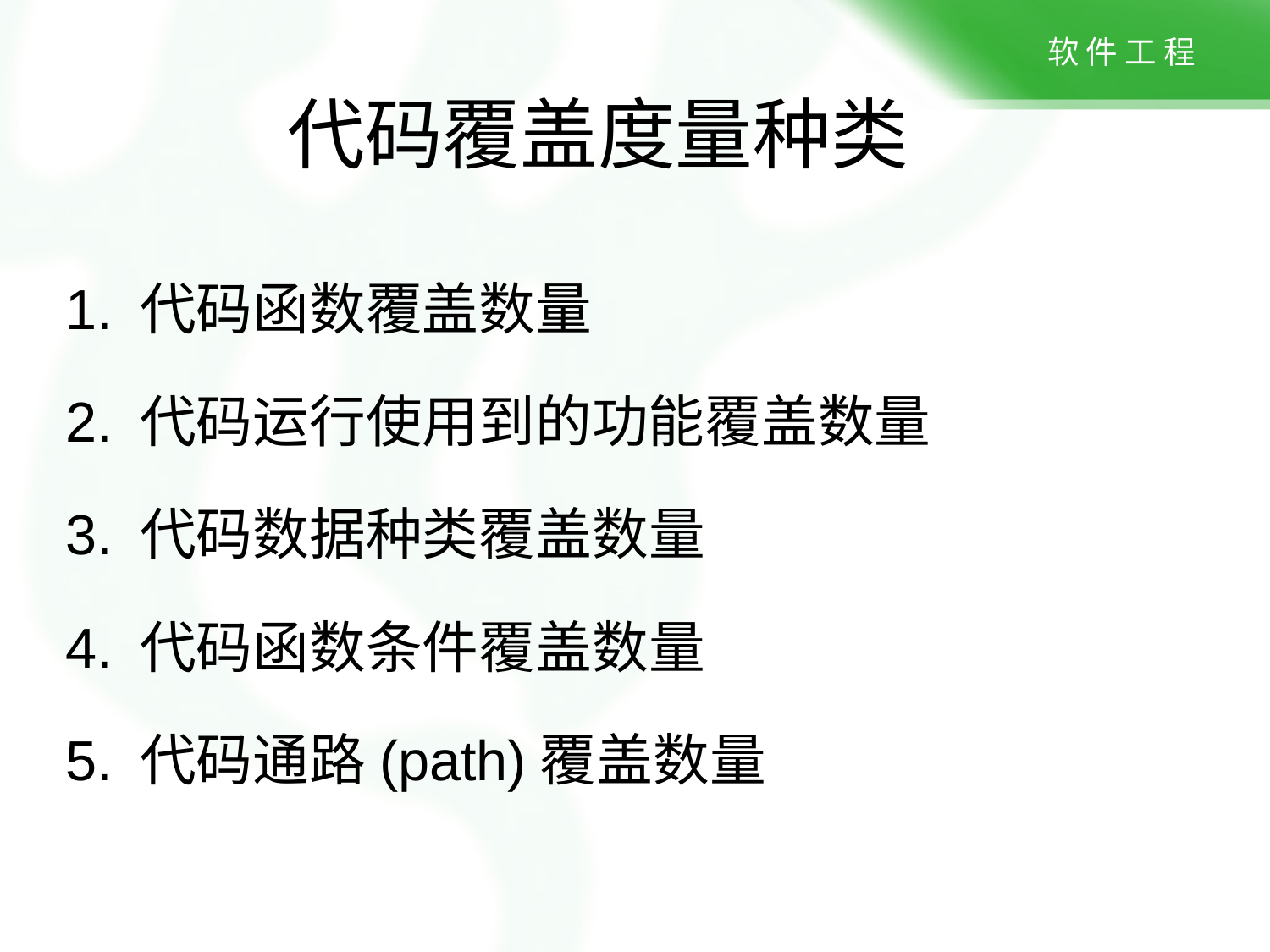

# 代码覆盖度量种类
代码函数覆盖数量
代码运行使用到的功能覆盖数量
代码数据种类覆盖数量
代码函数条件覆盖数量
代码通路(path)覆盖数量